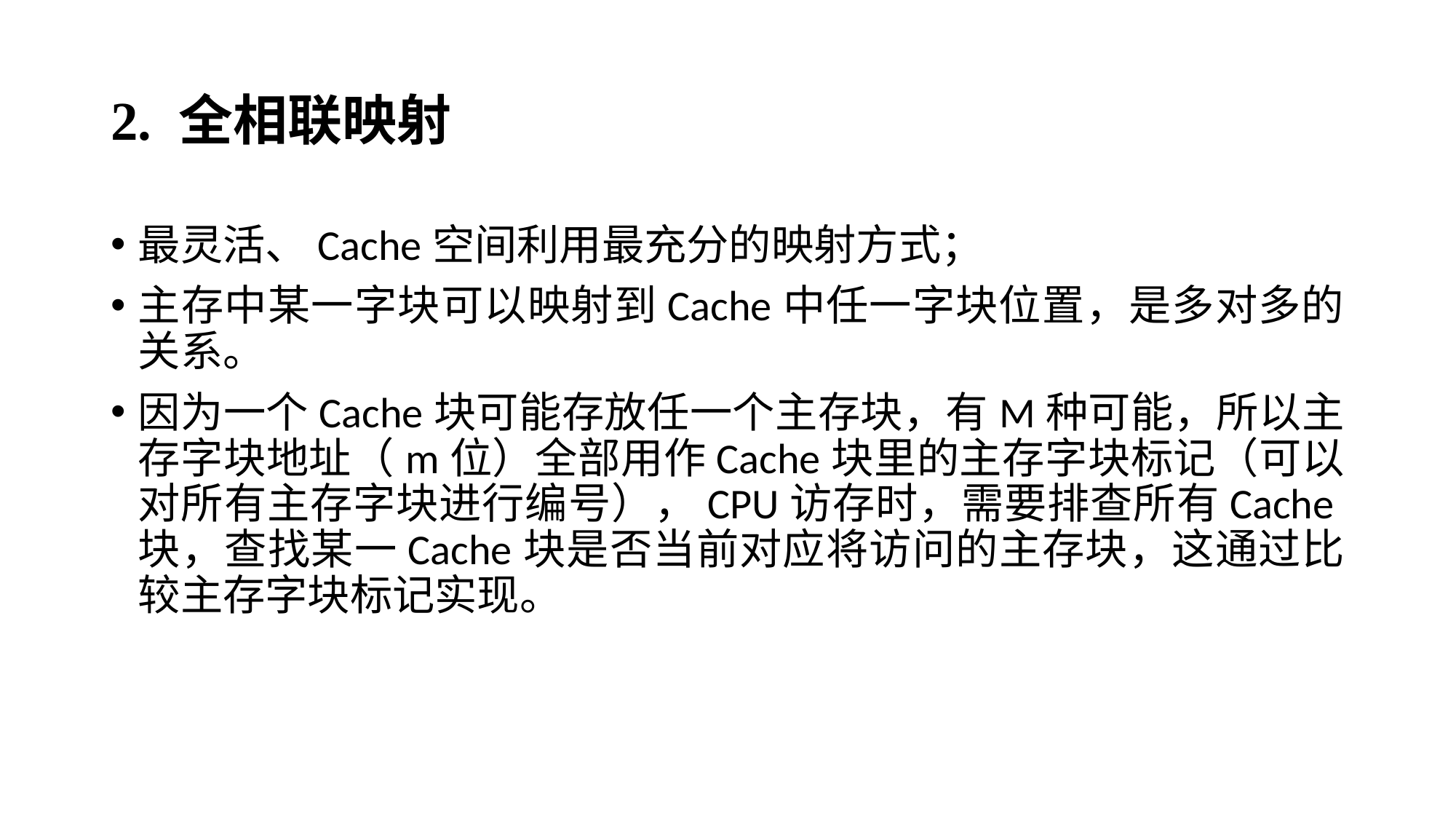

# 2. 全相联映射
最灵活、Cache空间利用最充分的映射方式；
主存中某一字块可以映射到Cache中任一字块位置，是多对多的关系。
因为一个Cache块可能存放任一个主存块，有M种可能，所以主存字块地址（m位）全部用作Cache块里的主存字块标记（可以对所有主存字块进行编号），CPU访存时，需要排查所有Cache块，查找某一Cache块是否当前对应将访问的主存块，这通过比较主存字块标记实现。